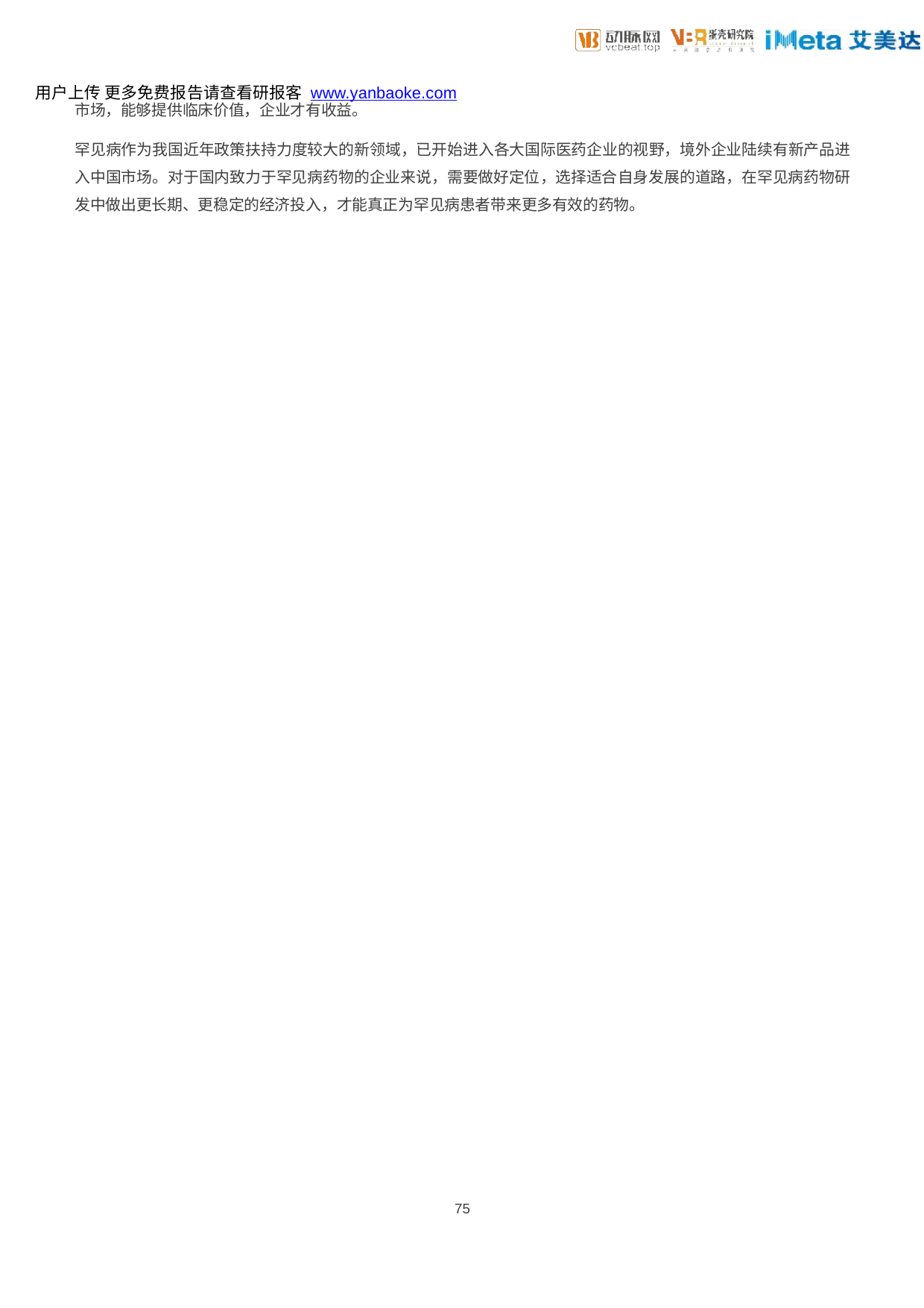

用户上传 更多免费报告请查看研报客 www.yanbaoke.com
市场，能够提供临床价值，企业才有收益。
罕见病作为我国近年政策扶持力度较大的新领域，已开始进入各大国际医药企业的视野，境外企业陆续有新产品进 入中国市场。对于国内致力于罕见病药物的企业来说，需要做好定位，选择适合自身发展的道路，在罕见病药物研 发中做出更长期、更稳定的经济投入，才能真正为罕见病患者带来更多有效的药物。
75